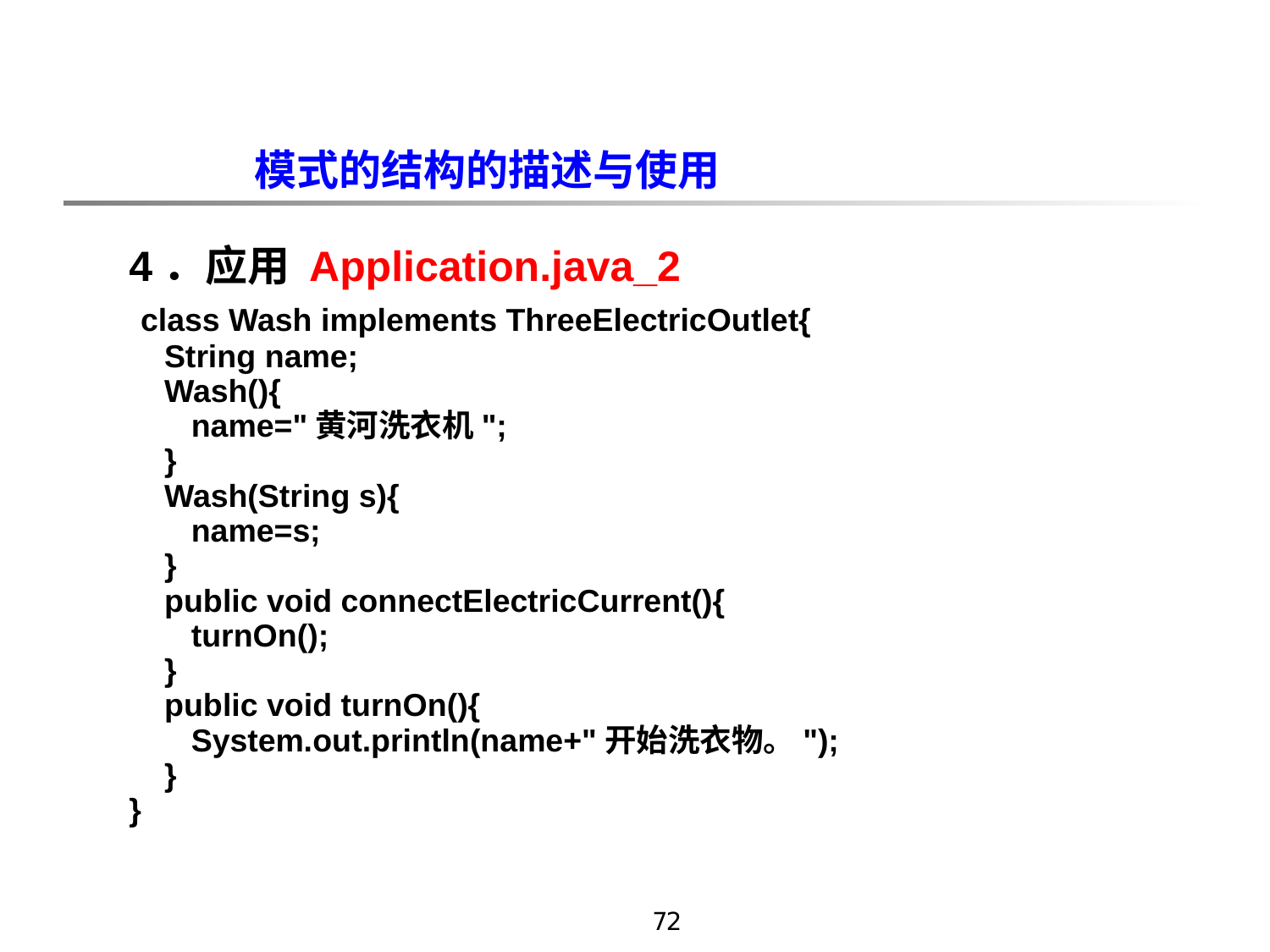

模式的结构的描述与使用

4．应用 Application.java_2
 class Wash implements ThreeElectricOutlet{
    String name;
    Wash(){
       name="黄河洗衣机";
    }
    Wash(String s){
       name=s;
    }
    public void connectElectricCurrent(){
       turnOn();
    }
    public void turnOn(){
       System.out.println(name+"开始洗衣物。");
    }
}

72